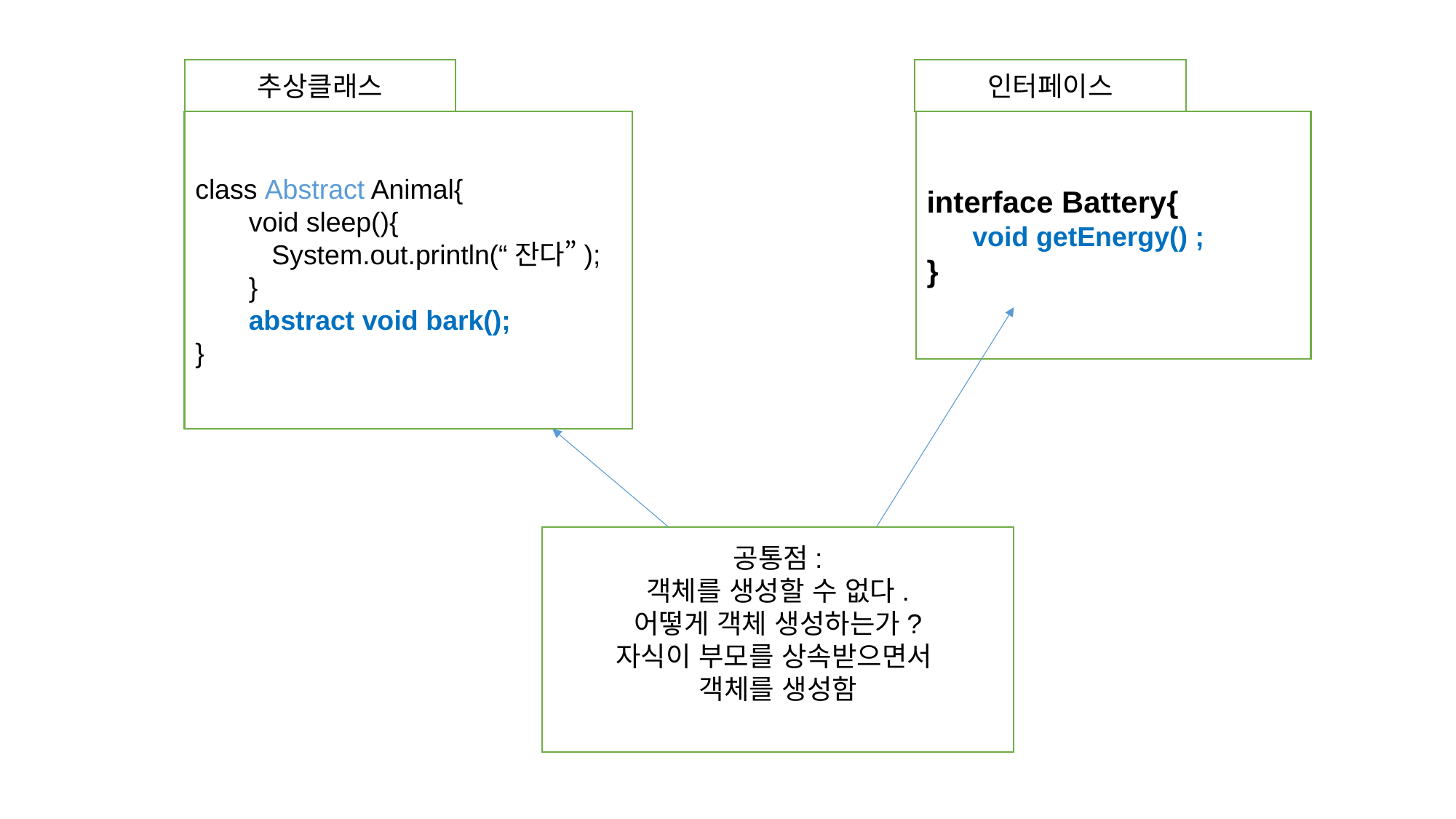

인터페이스
추상클래스
class Abstract Animal{
       void sleep(){
          System.out.println(“잔다”);
       }
       abstract void bark();
}
interface Battery{
      void getEnergy() ;
}
공통점:
객체를 생성할 수 없다.
어떻게 객체 생성하는가?
자식이 부모를 상속받으면서
객체를 생성함